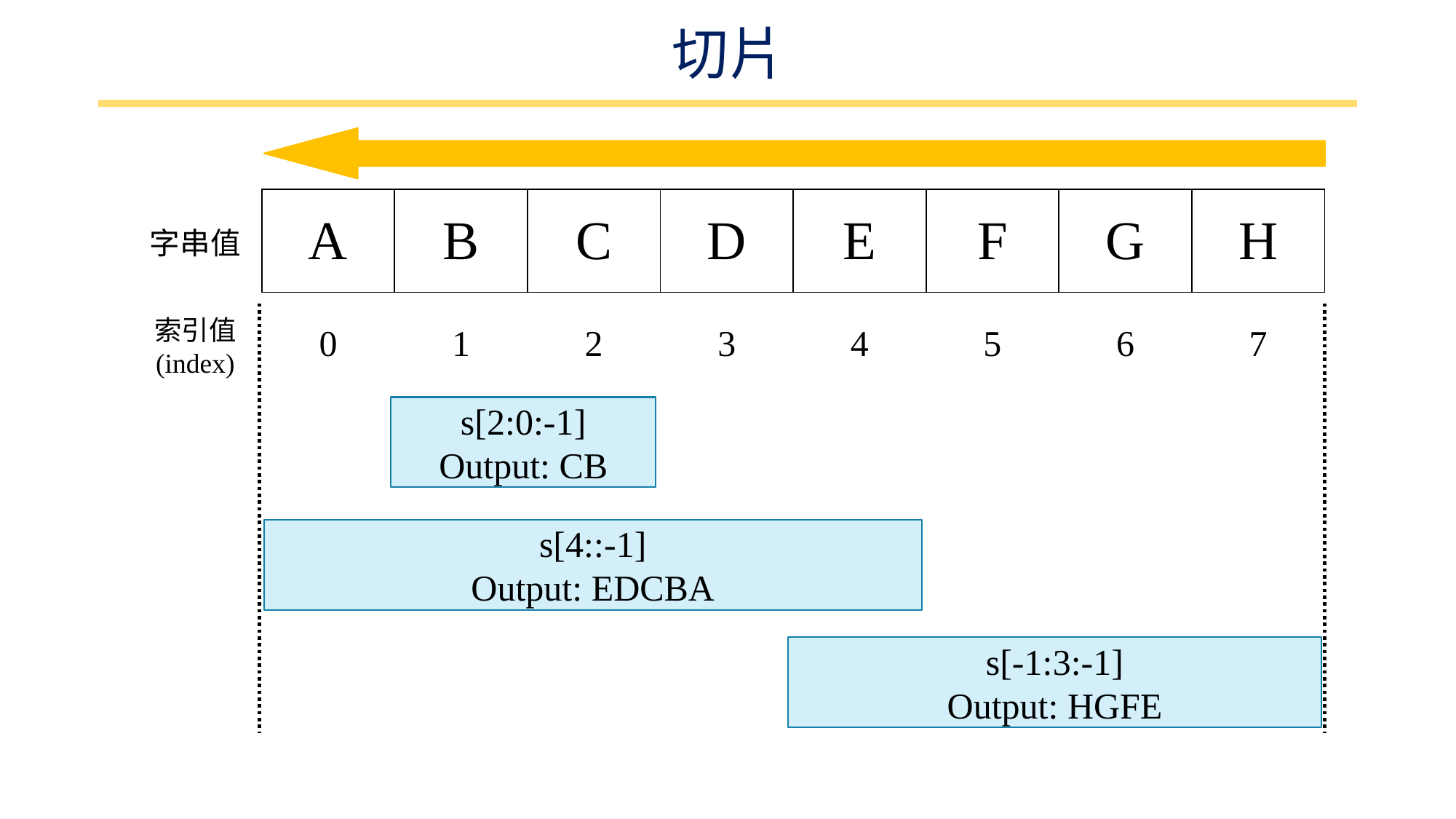

# 切片

| 字串值 | A | B | C | D | E | F | G | H |
| --- | --- | --- | --- | --- | --- | --- | --- | --- |
| 索引值 (index) | 0 | 1 | 2 | 3 | 4 | 5 | 6 | 7 |
s[2:0:-1]
Output: CB
s[4::-1]
Output: EDCBA
s[-1:3:-1]
Output: HGFE